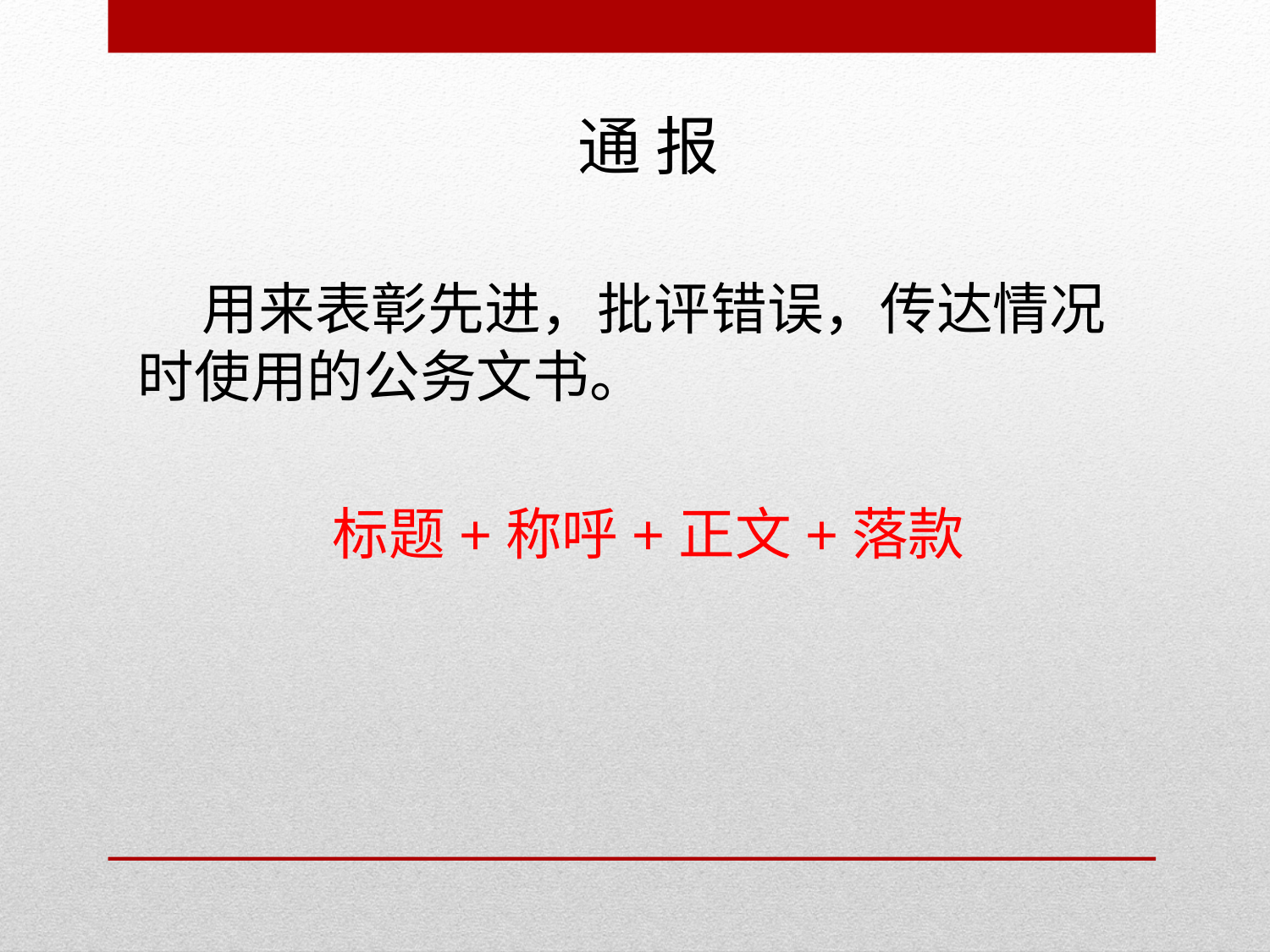

通 报

    用来表彰先进，批评错误，传达情况时使用的公务文书。

标题+称呼+正文+落款